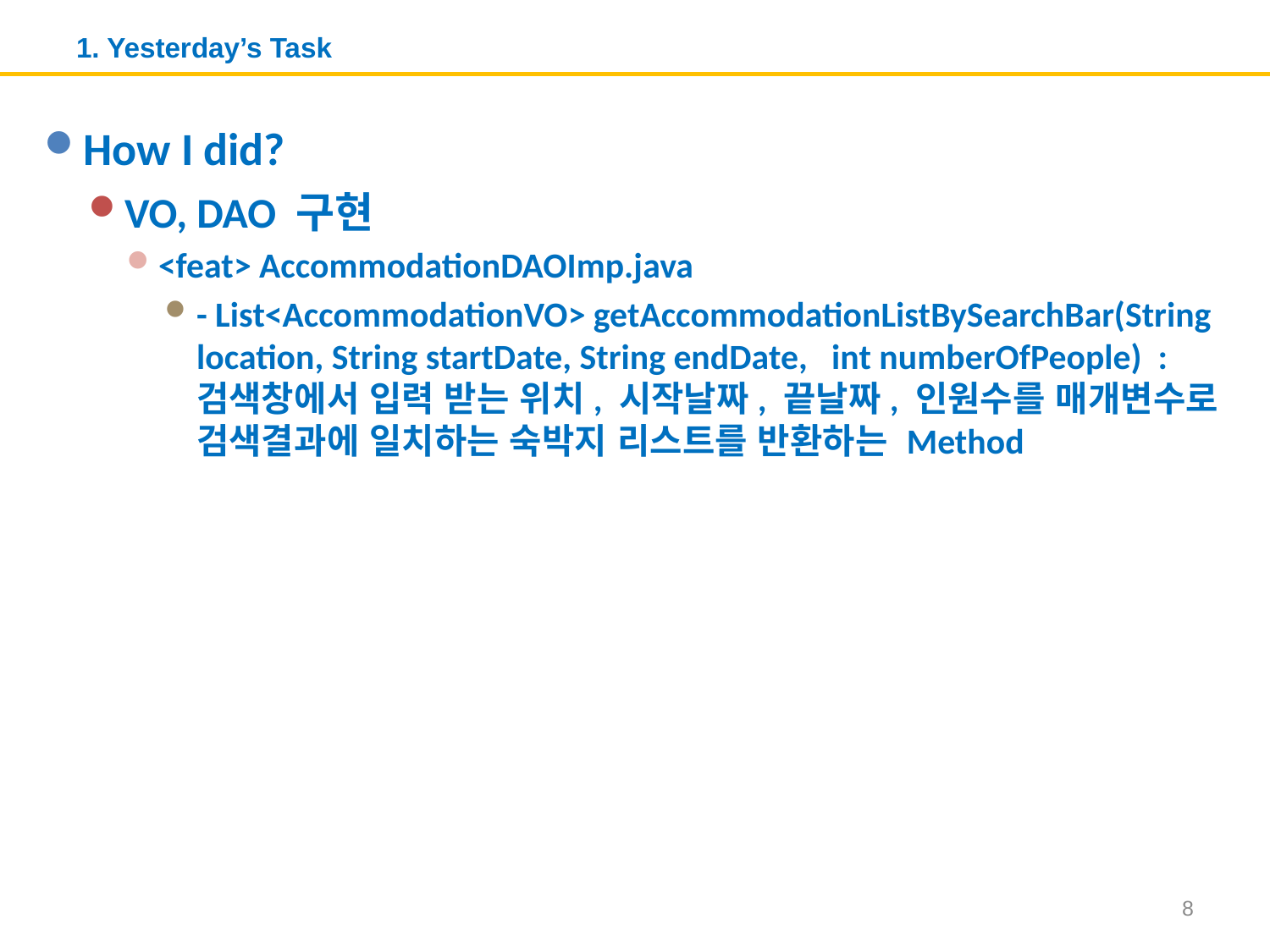

# 1. Yesterday’s Task
How I did?
VO, DAO 구현
<feat> AccommodationDAOImp.java
- List<AccommodationVO> getAccommodationListBySearchBar(String location, String startDate, String endDate,   int numberOfPeople)  : 검색창에서 입력 받는 위치, 시작날짜, 끝날짜, 인원수를 매개변수로 검색결과에 일치하는 숙박지 리스트를 반환하는 Method

8